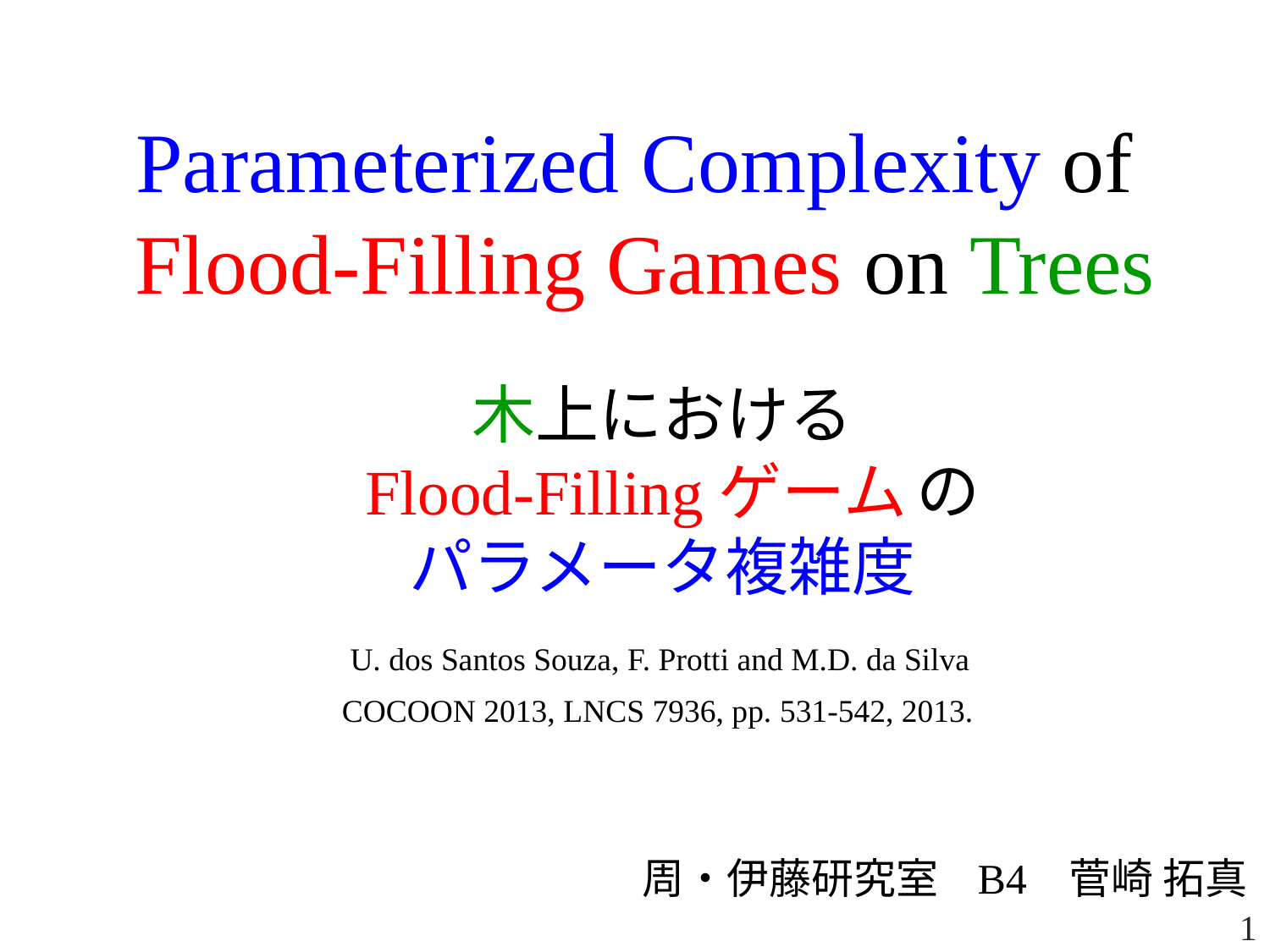

Parameterized Complexity of
Flood-Filling Games on Trees
木上における
　　　　　　　　　の
パラメータ複雑度

Flood-Fillingゲーム
U. dos Santos Souza, F. Protti and M.D. da Silva
COCOON 2013, LNCS 7936, pp. 531-542, 2013.
周・伊藤研究室   B4   菅崎 拓真
1